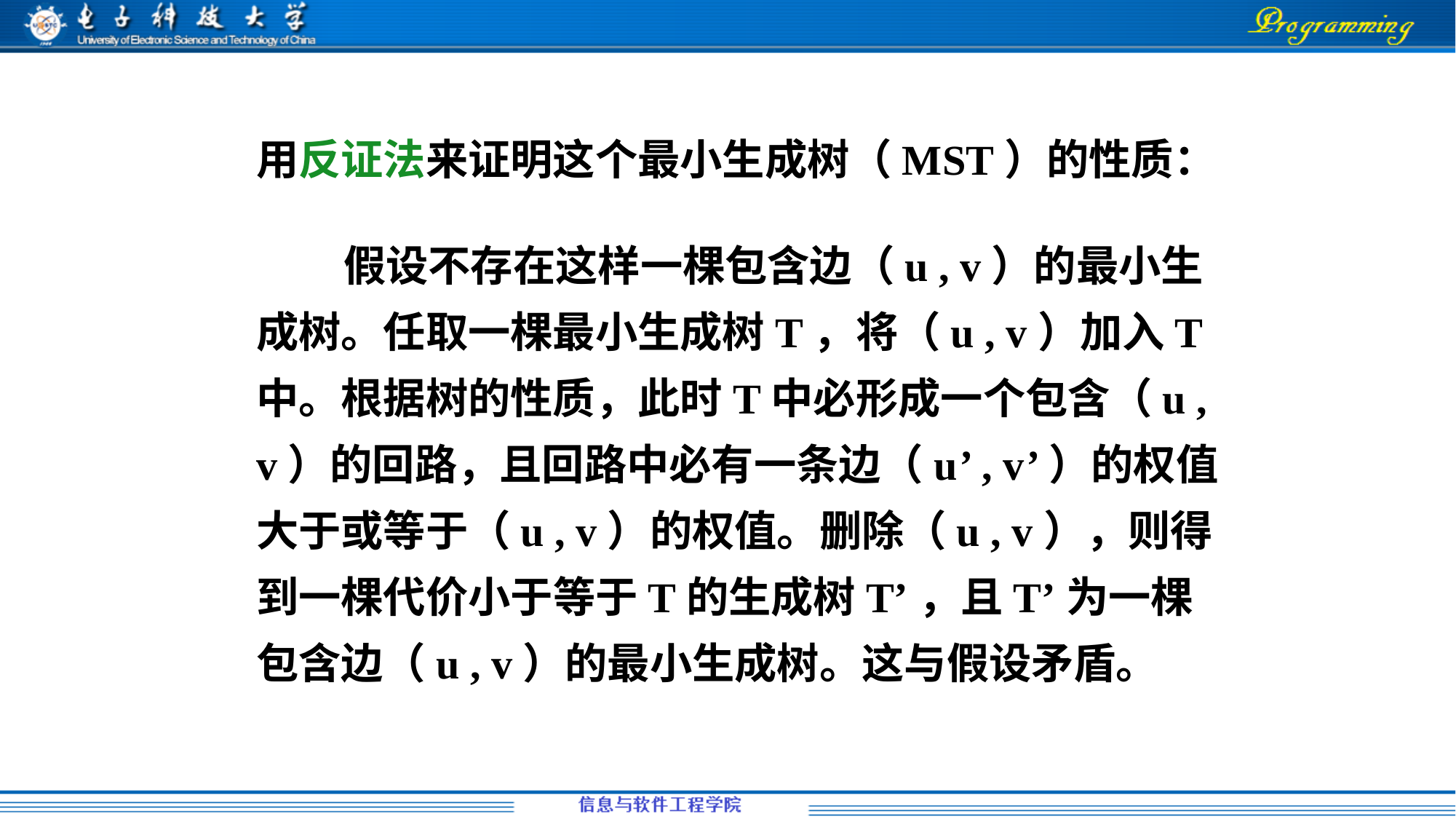

用反证法来证明这个最小生成树（MST）的性质：
        假设不存在这样一棵包含边（u , v）的最小生成树。任取一棵最小生成树T，将（u , v）加入T中。根据树的性质，此时T中必形成一个包含（u , v）的回路，且回路中必有一条边（u’ , v’）的权值大于或等于（u , v）的权值。删除（u , v），则得到一棵代价小于等于T的生成树T’，且T’为一棵包含边（u , v）的最小生成树。这与假设矛盾。